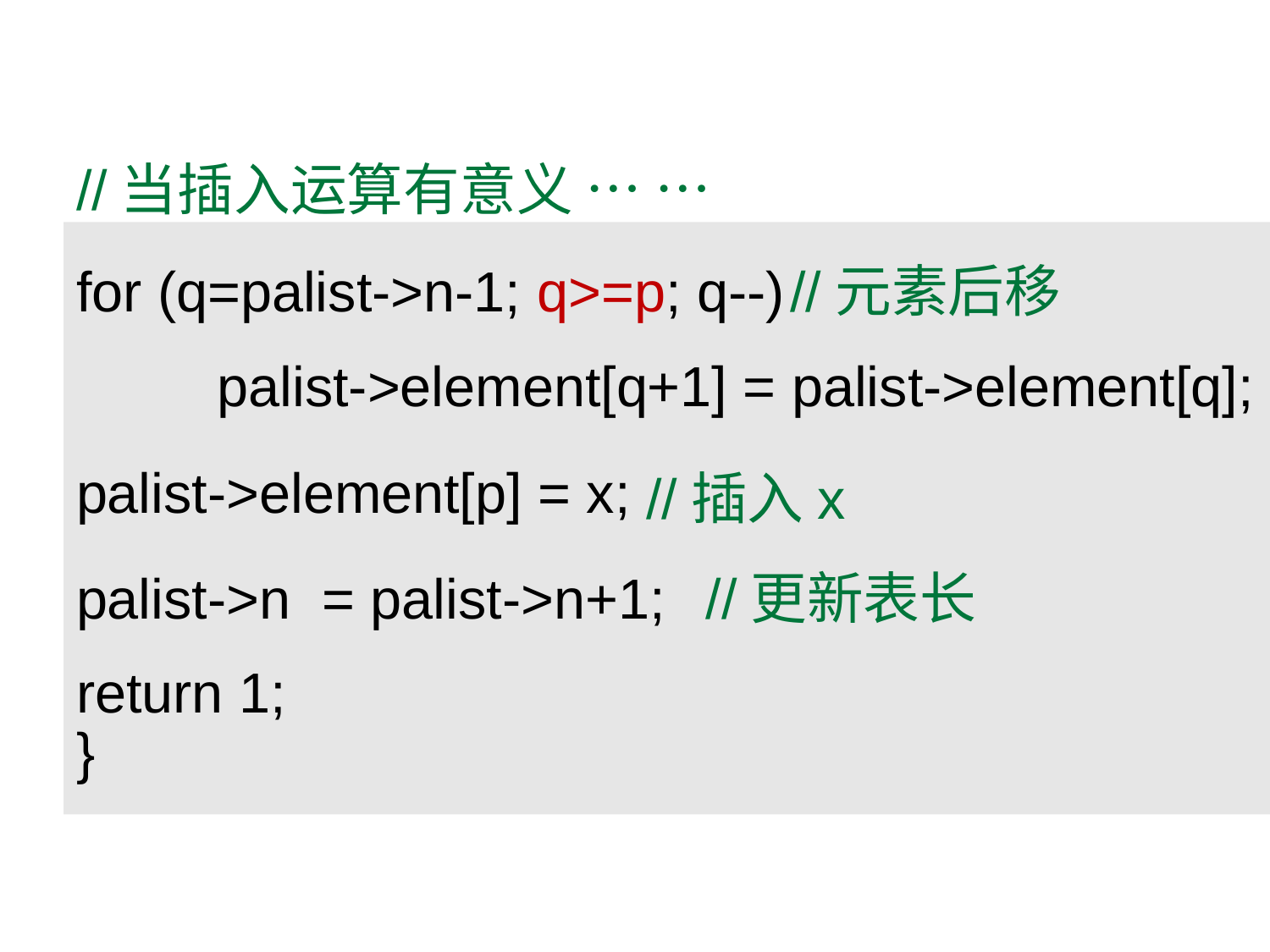

//当插入运算有意义 … …
for (q=palist->n-1; q>=p; q--)
         palist->element[q+1] = palist->element[q];
//元素后移
palist->element[p] = x;
//插入x
palist->n  = palist->n+1;
return 1;
}

//更新表长